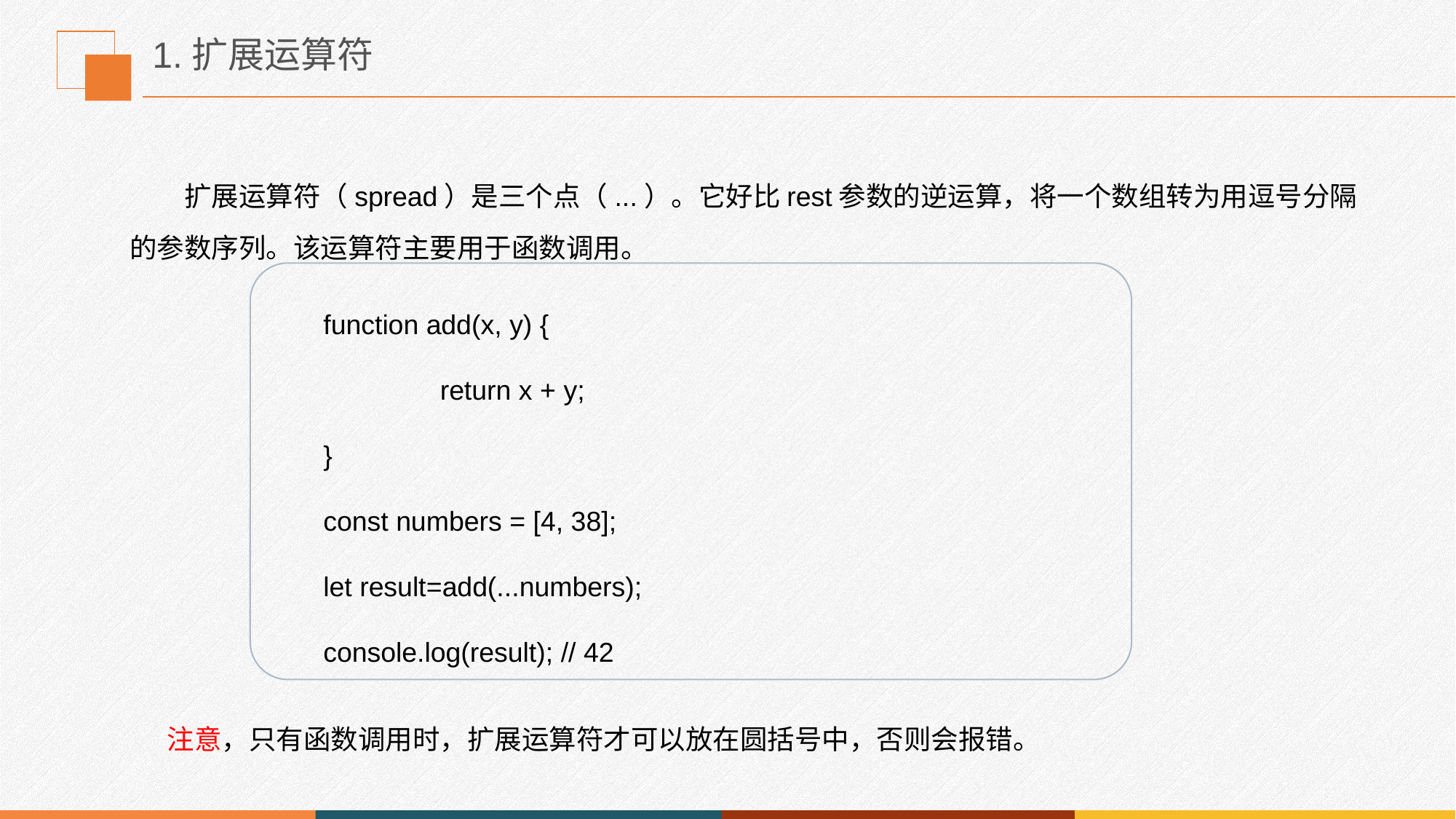

# 1.扩展运算符
扩展运算符（spread）是三个点（...）。它好比rest参数的逆运算，将一个数组转为用逗号分隔的参数序列。该运算符主要用于函数调用。

function add(x, y) {
	 return x + y;
}
const numbers = [4, 38];
let result=add(...numbers);
console.log(result); // 42
注意，只有函数调用时，扩展运算符才可以放在圆括号中，否则会报错。